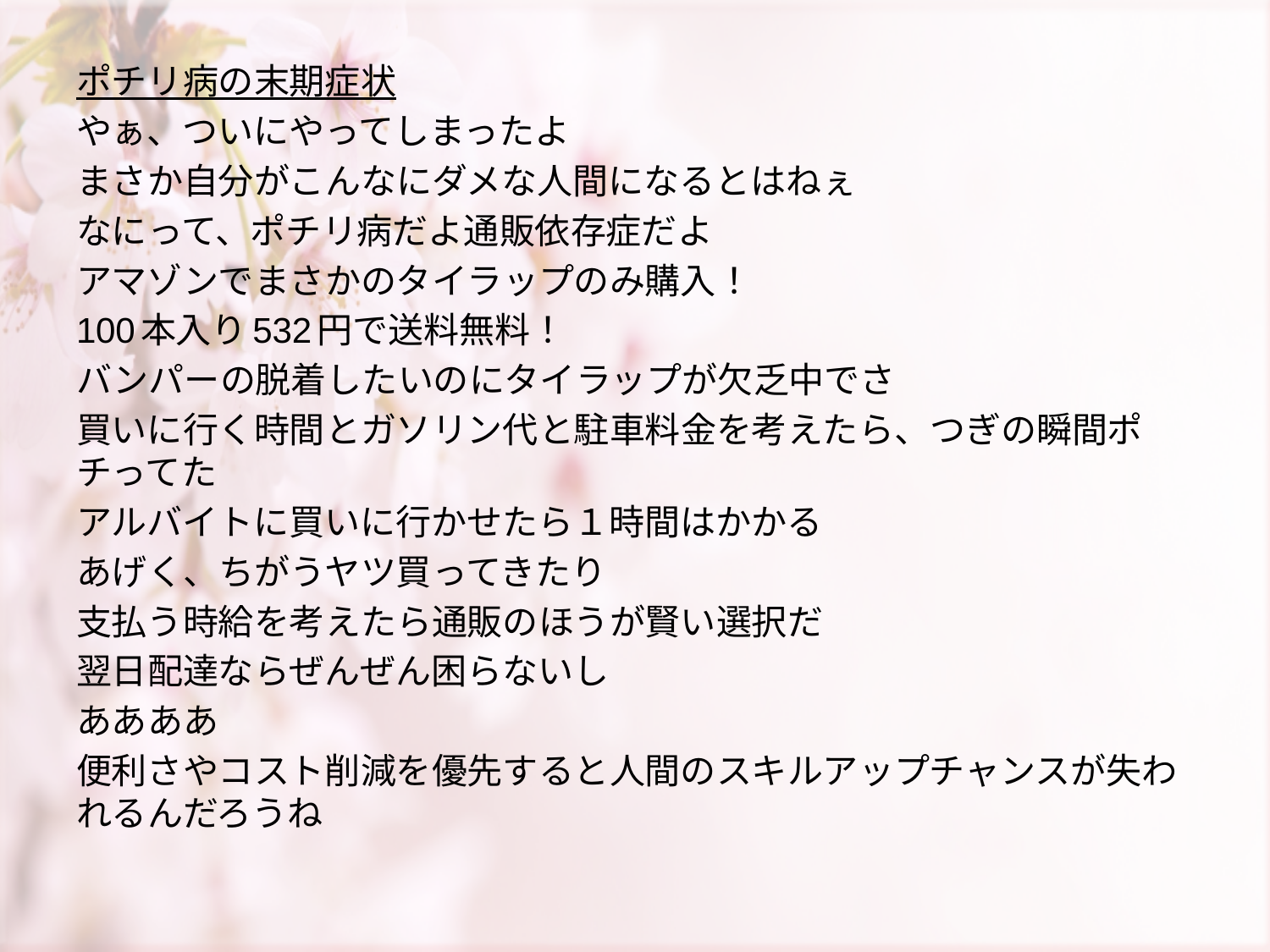

ポチリ病の末期症状
やぁ、ついにやってしまったよ
まさか自分がこんなにダメな人間になるとはねぇ
なにって、ポチリ病だよ通販依存症だよ
アマゾンでまさかのタイラップのみ購入！
100本入り532円で送料無料！
バンパーの脱着したいのにタイラップが欠乏中でさ
買いに行く時間とガソリン代と駐車料金を考えたら、つぎの瞬間ポチってた
アルバイトに買いに行かせたら１時間はかかる
あげく、ちがうヤツ買ってきたり
支払う時給を考えたら通販のほうが賢い選択だ
翌日配達ならぜんぜん困らないし
ああああ
便利さやコスト削減を優先すると人間のスキルアップチャンスが失われるんだろうね